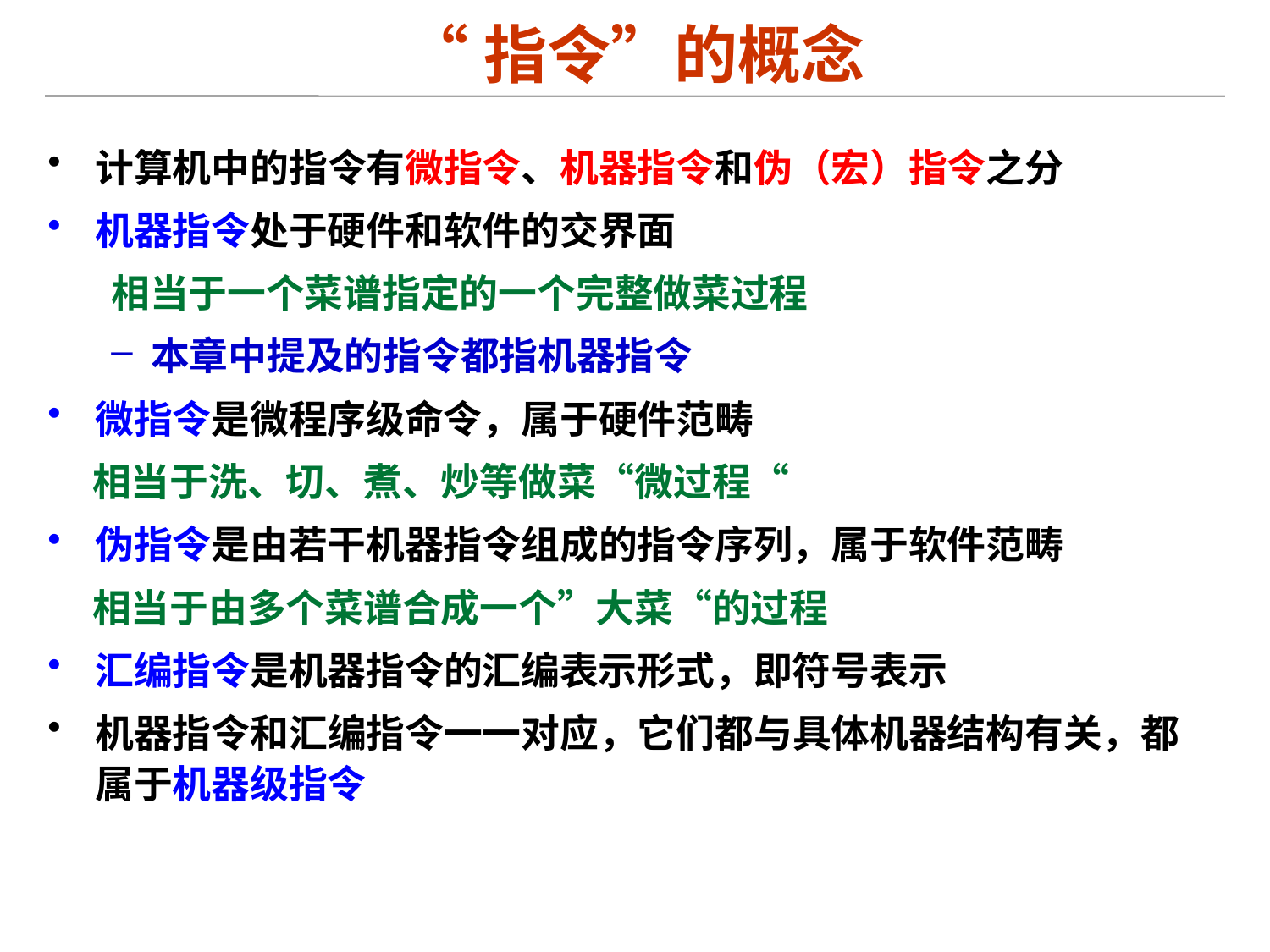

# “指令”的概念
计算机中的指令有微指令、机器指令和伪（宏）指令之分
机器指令处于硬件和软件的交界面
相当于一个菜谱指定的一个完整做菜过程
本章中提及的指令都指机器指令
微指令是微程序级命令，属于硬件范畴
    相当于洗、切、煮、炒等做菜“微过程“
伪指令是由若干机器指令组成的指令序列，属于软件范畴
    相当于由多个菜谱合成一个”大菜“的过程
汇编指令是机器指令的汇编表示形式，即符号表示
机器指令和汇编指令一一对应，它们都与具体机器结构有关，都属于机器级指令